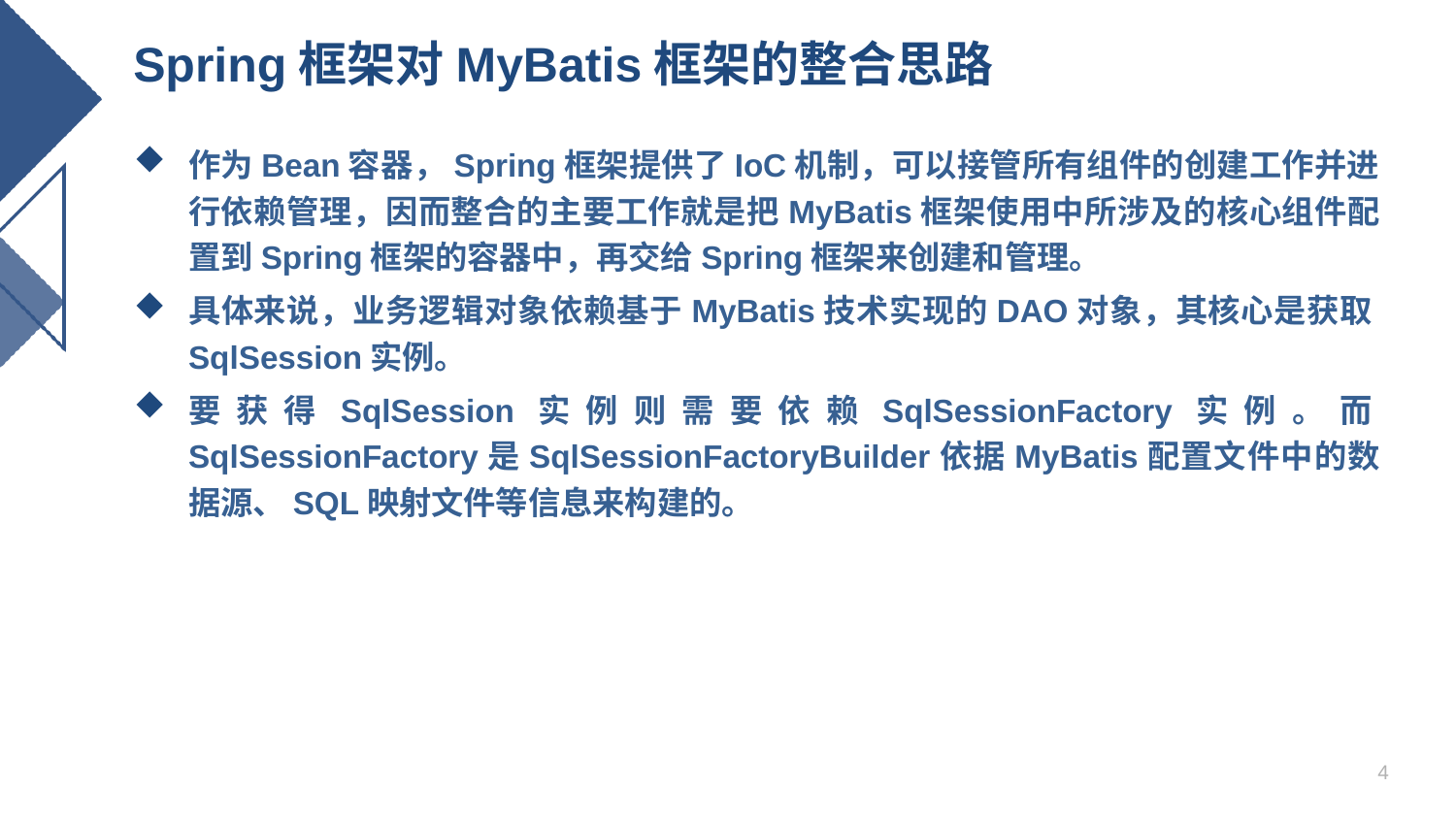

# Spring框架对MyBatis框架的整合思路
作为Bean容器，Spring框架提供了IoC机制，可以接管所有组件的创建工作并进行依赖管理，因而整合的主要工作就是把MyBatis框架使用中所涉及的核心组件配置到Spring框架的容器中，再交给Spring框架来创建和管理。
具体来说，业务逻辑对象依赖基于MyBatis技术实现的DAO对象，其核心是获取SqlSession实例。
要获得SqlSession实例则需要依赖SqlSessionFactory实例。而SqlSessionFactory是SqlSessionFactoryBuilder依据MyBatis配置文件中的数据源、SQL映射文件等信息来构建的。

4